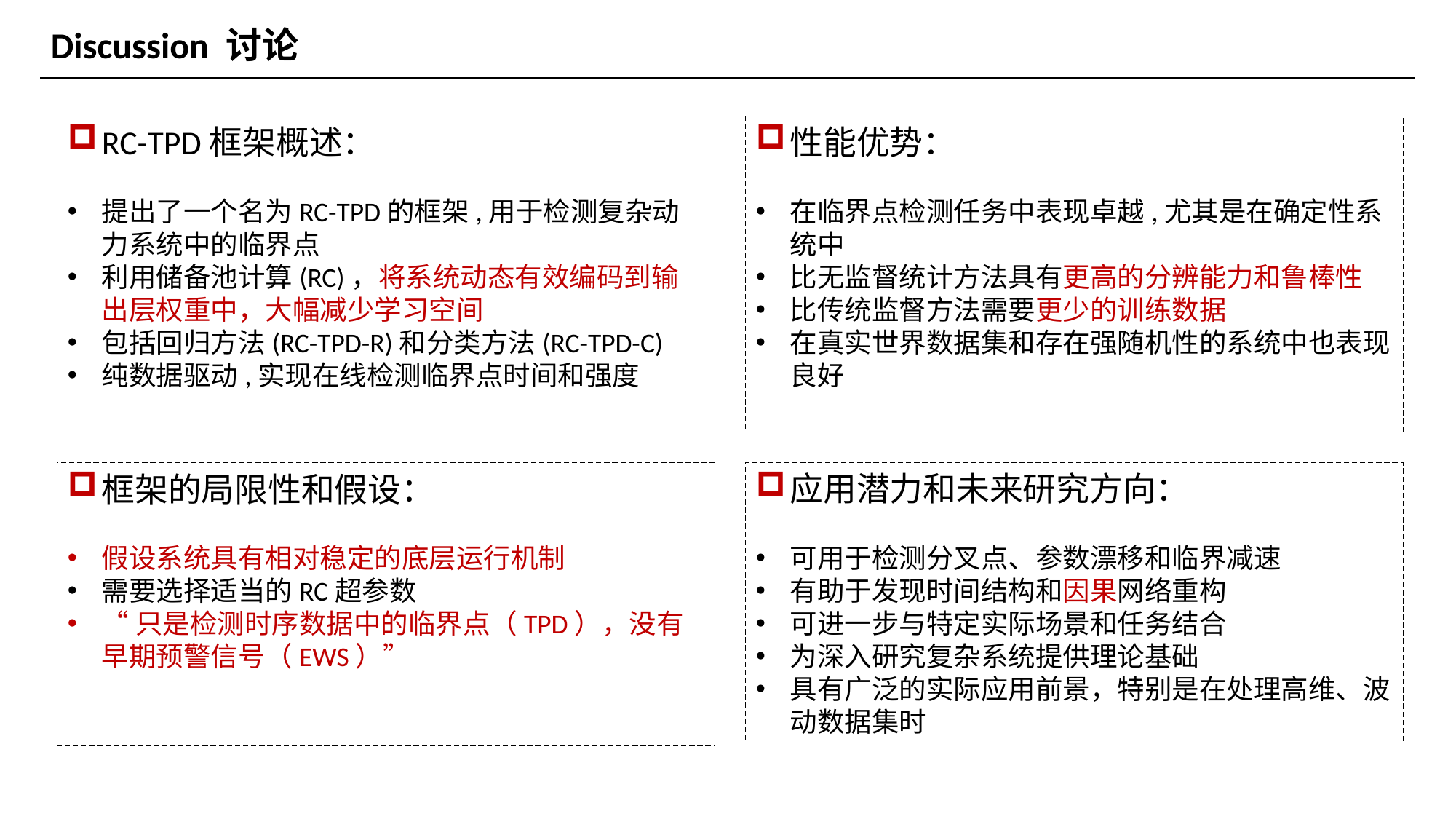

Discussion 讨论
RC-TPD框架概述：

提出了一个名为RC-TPD的框架,用于检测复杂动力系统中的临界点
利用储备池计算(RC)，将系统动态有效编码到输出层权重中，大幅减少学习空间
包括回归方法(RC-TPD-R)和分类方法(RC-TPD-C)
纯数据驱动,实现在线检测临界点时间和强度
性能优势：

在临界点检测任务中表现卓越,尤其是在确定性系统中
比无监督统计方法具有更高的分辨能力和鲁棒性
比传统监督方法需要更少的训练数据
在真实世界数据集和存在强随机性的系统中也表现良好
应用潜力和未来研究方向：

可用于检测分叉点、参数漂移和临界减速
有助于发现时间结构和因果网络重构
可进一步与特定实际场景和任务结合
为深入研究复杂系统提供理论基础
具有广泛的实际应用前景，特别是在处理高维、波动数据集时
框架的局限性和假设：

假设系统具有相对稳定的底层运行机制
需要选择适当的RC超参数
“只是检测时序数据中的临界点（TPD），没有早期预警信号（EWS）”
18